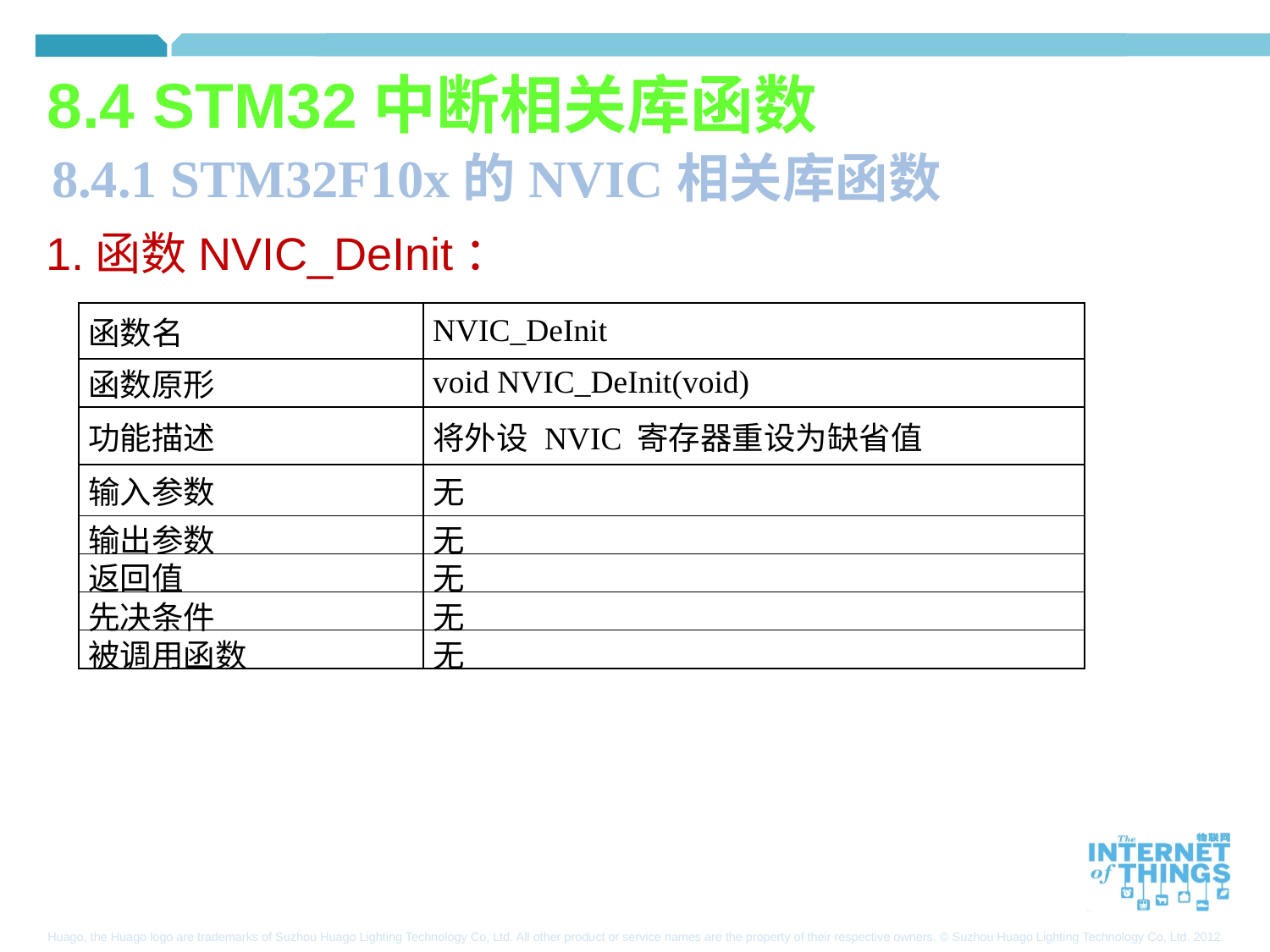

8.4 STM32中断相关库函数
8.4.1 STM32F10x的NVIC相关库函数
1.函数NVIC_DeInit：
| 函数名 | NVIC\_DeInit |
| --- | --- |
| 函数原形 | void NVIC\_DeInit(void) |
| 功能描述 | 将外设 NVIC 寄存器重设为缺省值 |
| 输入参数 | 无 |
| 输出参数 | 无 |
| 返回值 | 无 |
| 先决条件 | 无 |
| 被调用函数 | 无 |